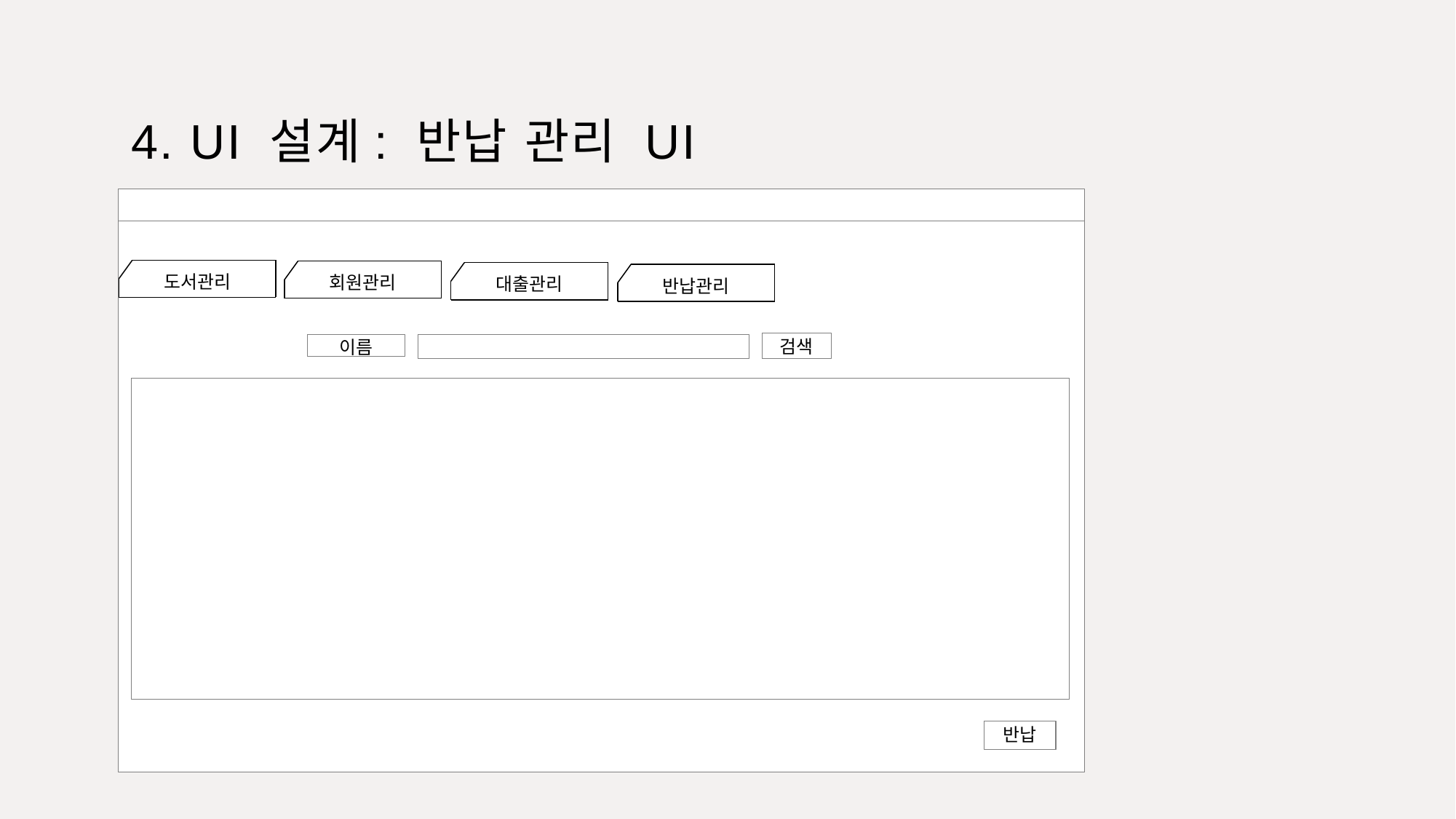

# 4. UI 설계: 반납 관리 UI

도서관리
회원관리
대출관리
반납관리
검색
이름

반납